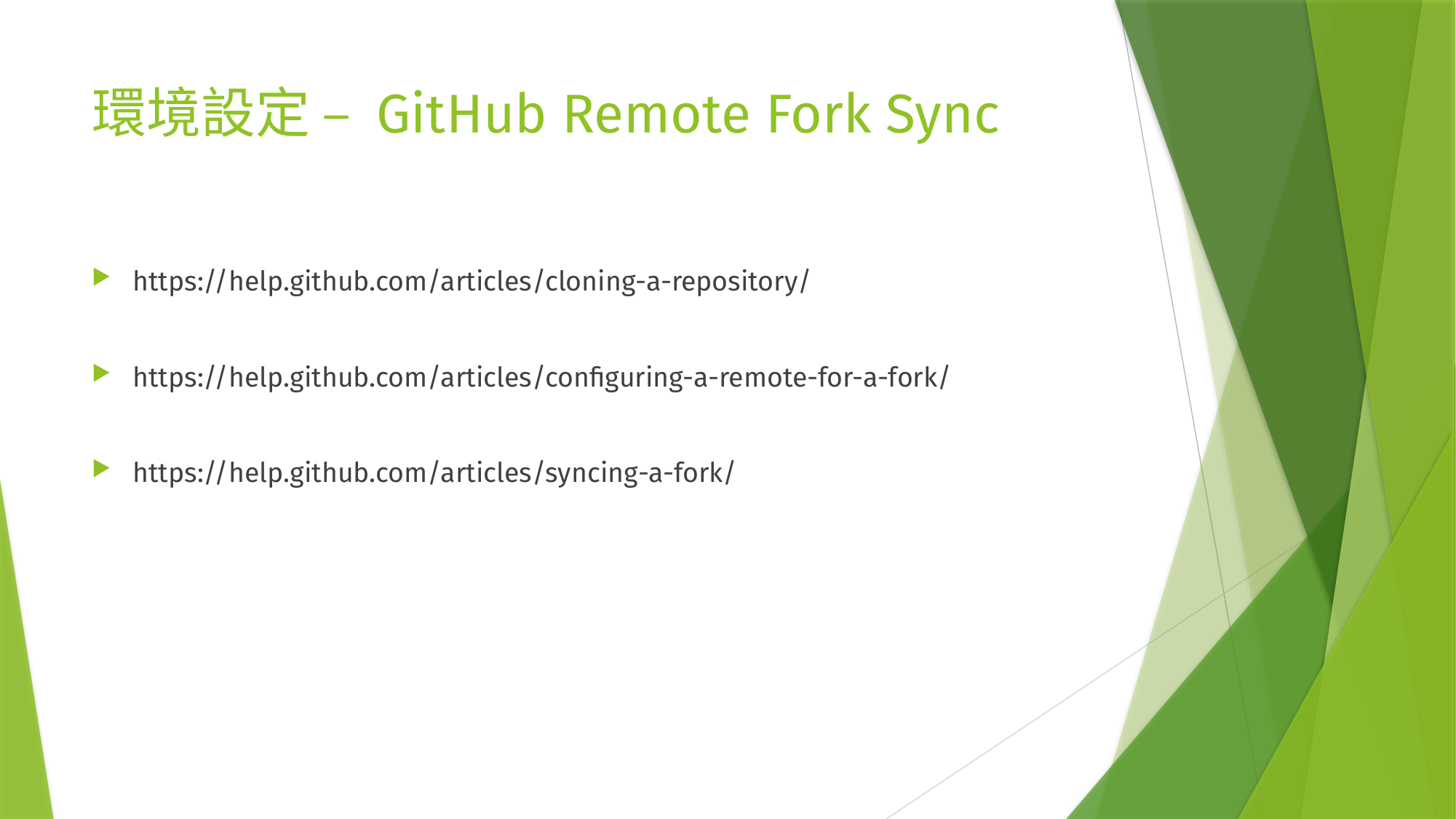

# 環境設定 – GitHub Remote Fork Sync
https://help.github.com/articles/cloning-a-repository/

https://help.github.com/articles/configuring-a-remote-for-a-fork/

https://help.github.com/articles/syncing-a-fork/